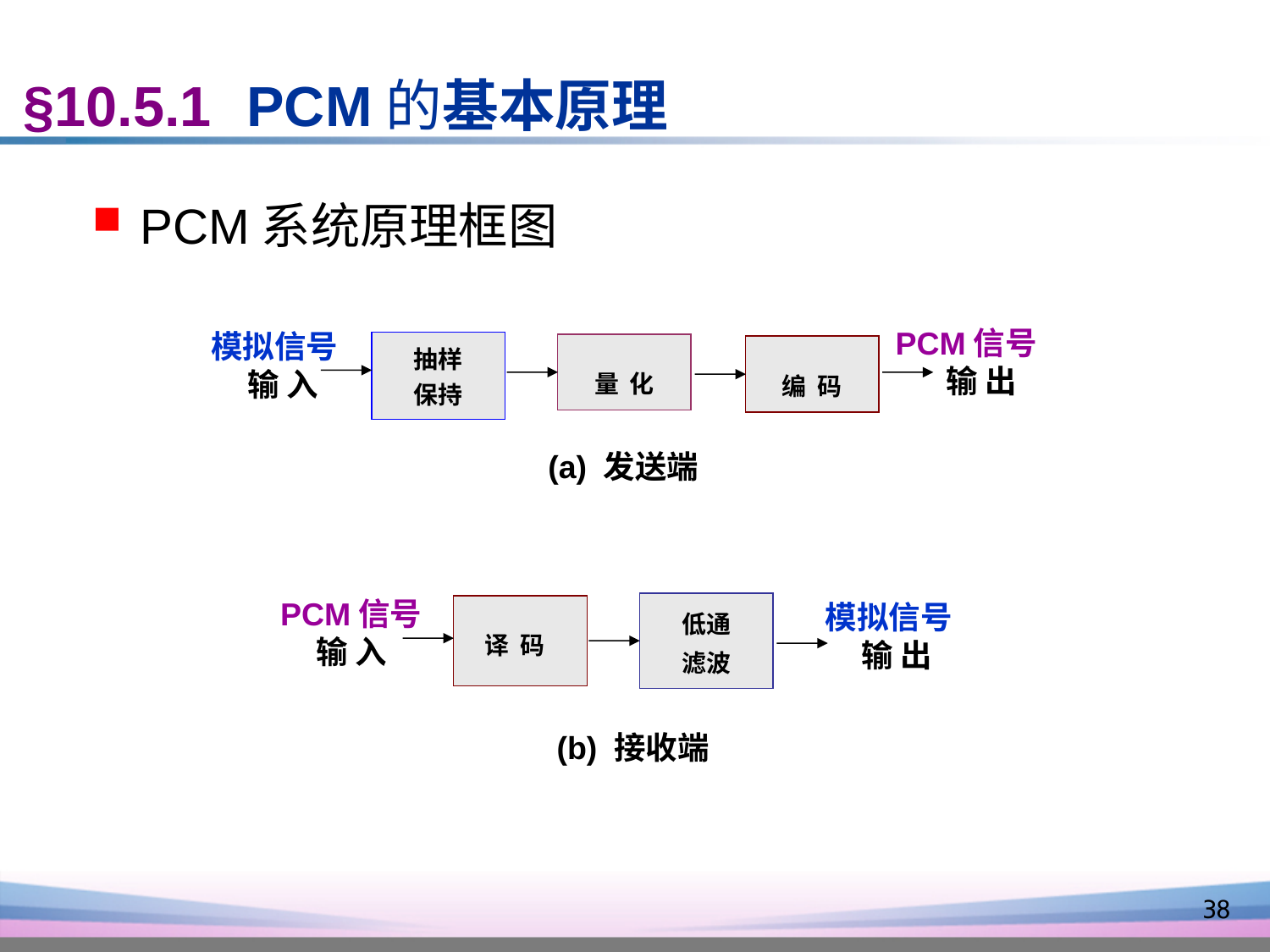

§10.5.1  PCM的基本原理
PCM系统原理框图
PCM信号
      输 出
模拟信号
    输 入
抽样
保持

量  化

编  码

(a) 发送端
PCM信号
    输 入
模拟信号
    输 出
低通
滤波

译  码

(b) 接收端

38